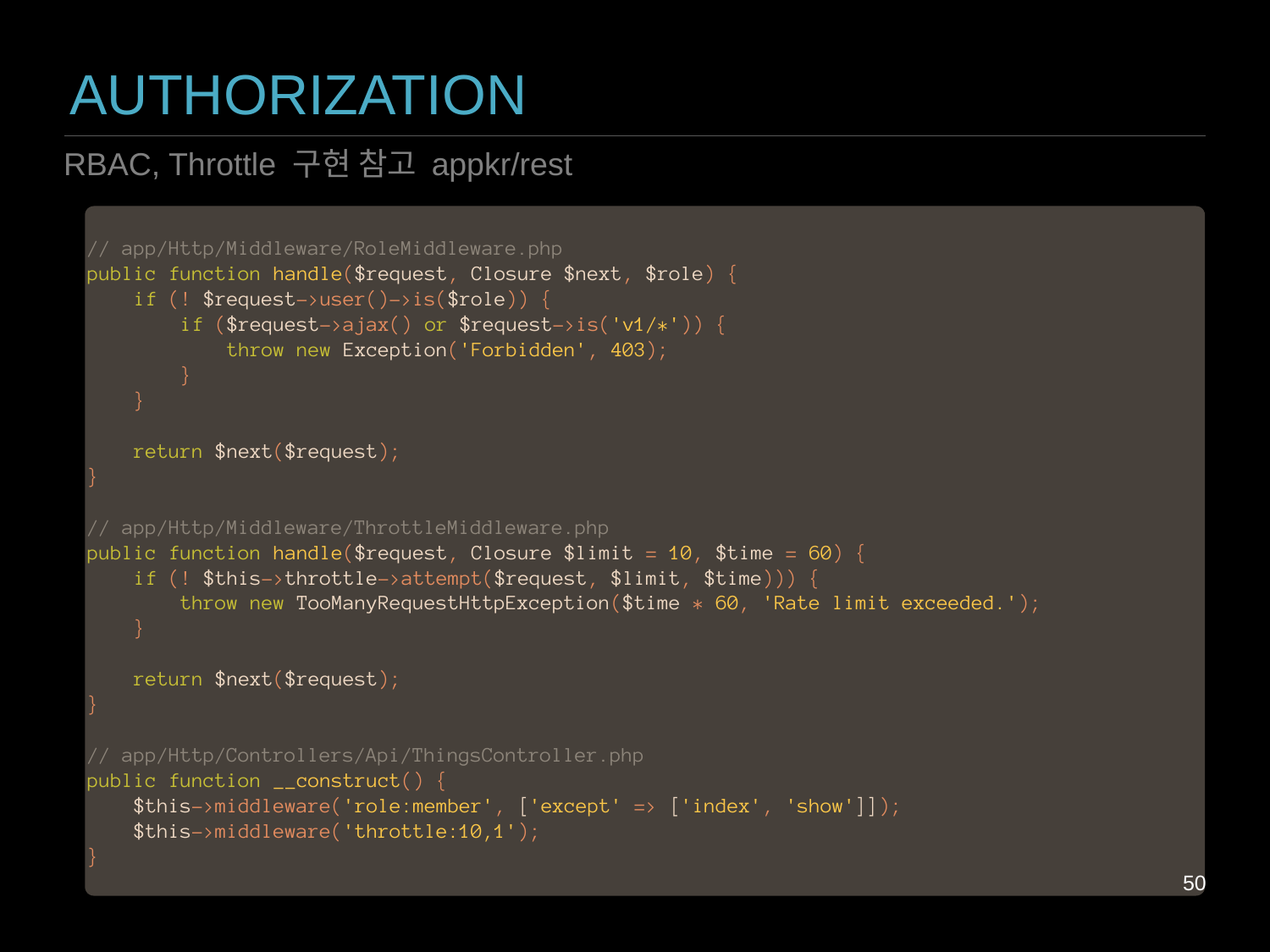

# AUTHORIZATION
RBAC, Throttle 구현 참고 appkr/rest
// app/Http/Middleware/RoleMiddleware.php
public function handle($request, Closure $next, $role) {
    if (! $request->user()->is($role)) {
        if ($request->ajax() or $request->is('v1/*')) {
            throw new Exception('Forbidden', 403);
        }
    }
    return $next($request);
}
// app/Http/Middleware/ThrottleMiddleware.php
public function handle($request, Closure $limit = 10, $time = 60) {
    if (! $this->throttle->attempt($request, $limit, $time))) {
        throw new TooManyRequestHttpException($time * 60, 'Rate limit exceeded.');
    }
    return $next($request);
}
// app/Http/Controllers/Api/ThingsController.php
public function __construct() {
    $this->middleware('role:member', ['except' => ['index', 'show']]);
    $this->middleware('throttle:10,1');
}
50